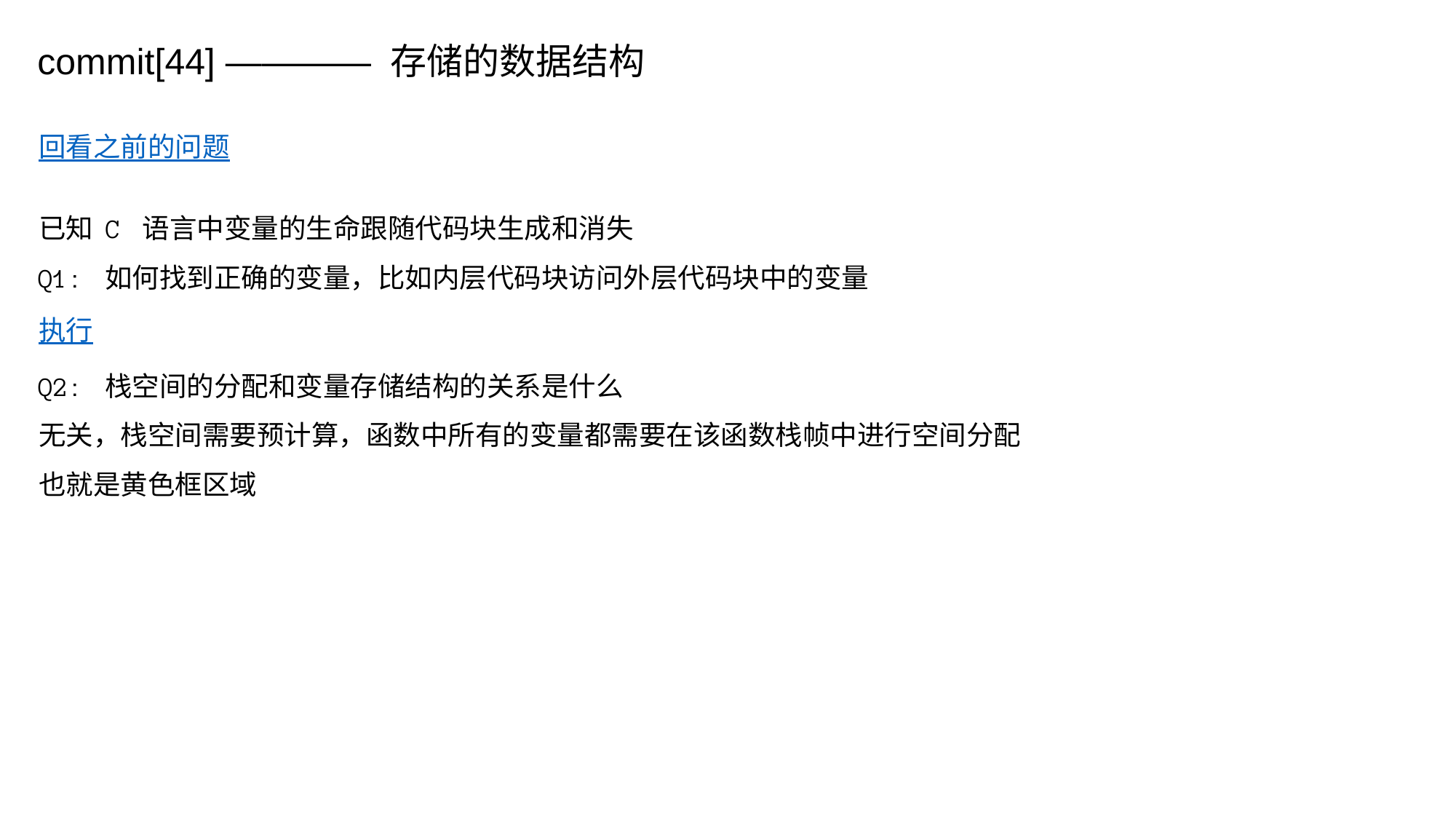

commit[44] ———— 存储的数据结构
回看之前的问题
已知 C 语言中变量的生命跟随代码块生成和消失
Q1: 如何找到正确的变量，比如内层代码块访问外层代码块中的变量
执行
Q2: 栈空间的分配和变量存储结构的关系是什么
无关，栈空间需要预计算，函数中所有的变量都需要在该函数栈帧中进行空间分配
也就是黄色框区域